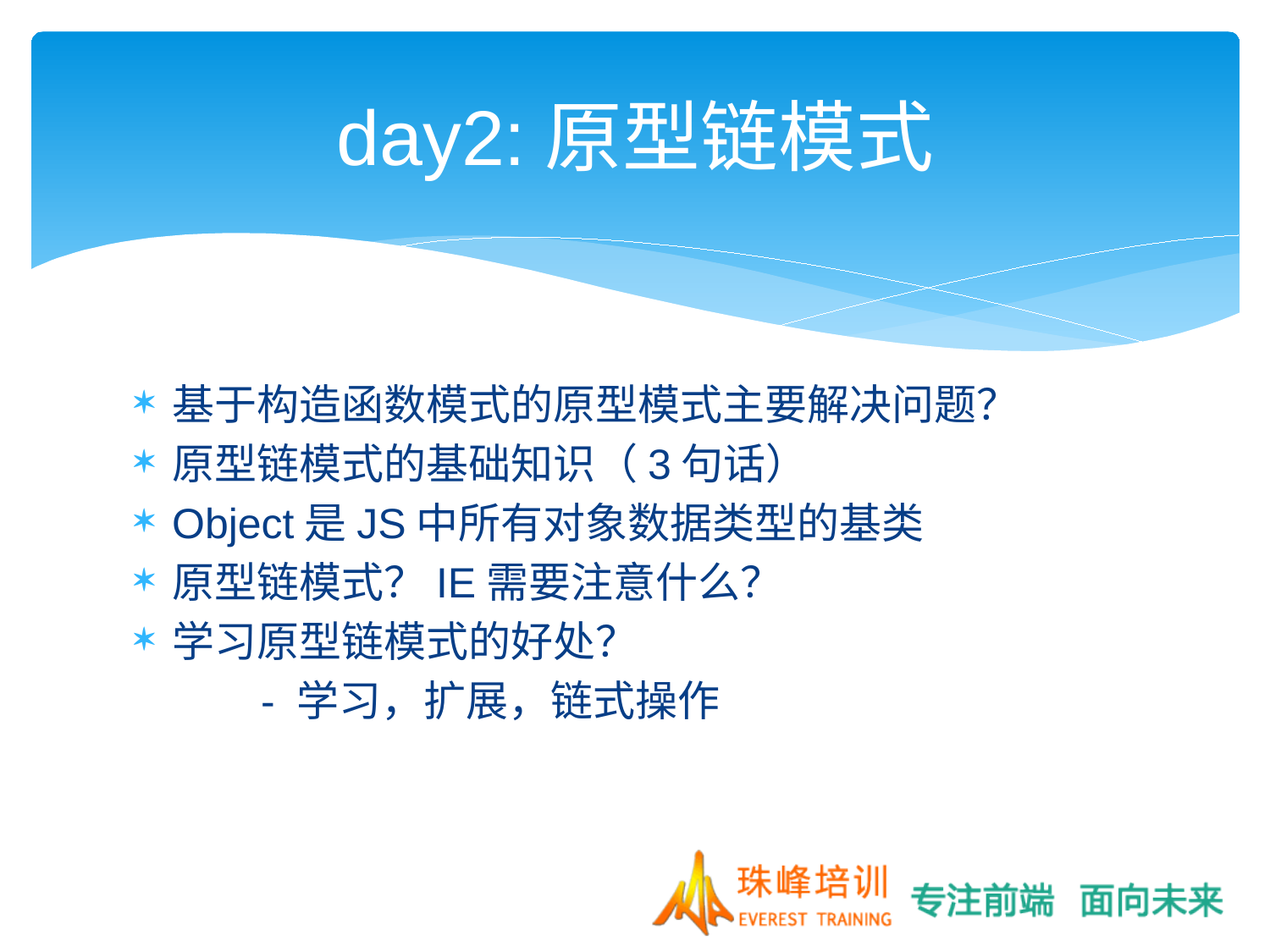

# day2:原型链模式
基于构造函数模式的原型模式主要解决问题？
原型链模式的基础知识（3句话）
Object是JS中所有对象数据类型的基类
原型链模式？IE需要注意什么？
学习原型链模式的好处？
	- 学习，扩展，链式操作